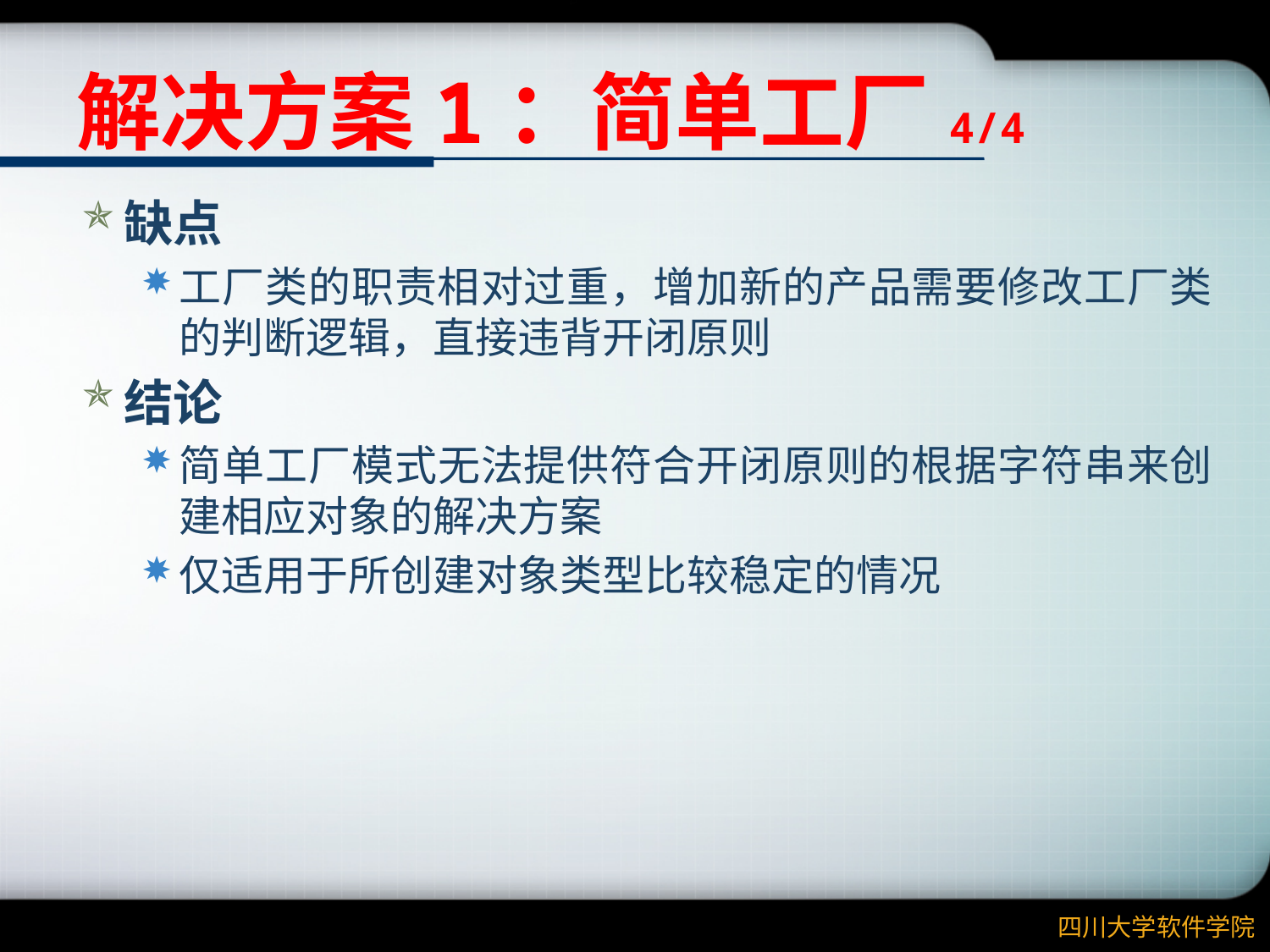

# 解决方案1：简单工厂 4/4
缺点
工厂类的职责相对过重，增加新的产品需要修改工厂类的判断逻辑，直接违背开闭原则
结论
简单工厂模式无法提供符合开闭原则的根据字符串来创建相应对象的解决方案
仅适用于所创建对象类型比较稳定的情况